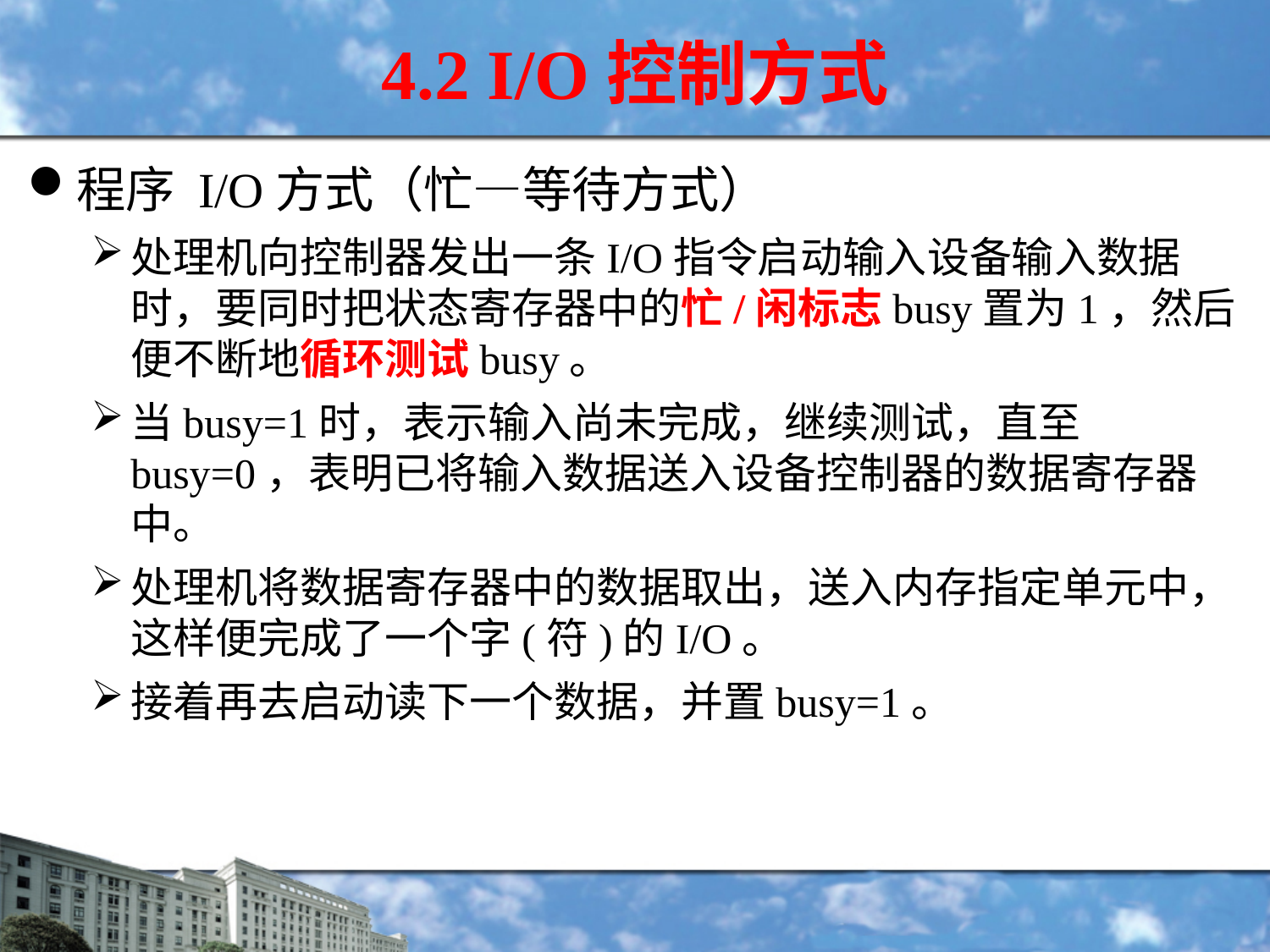

4.2 I/O控制方式
程序 I/O方式（忙—等待方式）
处理机向控制器发出一条I/O指令启动输入设备输入数据时，要同时把状态寄存器中的忙/闲标志busy置为1，然后便不断地循环测试busy。
当busy=1时，表示输入尚未完成，继续测试，直至busy=0，表明已将输入数据送入设备控制器的数据寄存器中。
处理机将数据寄存器中的数据取出，送入内存指定单元中，这样便完成了一个字(符)的I/O。
接着再去启动读下一个数据，并置busy=1。